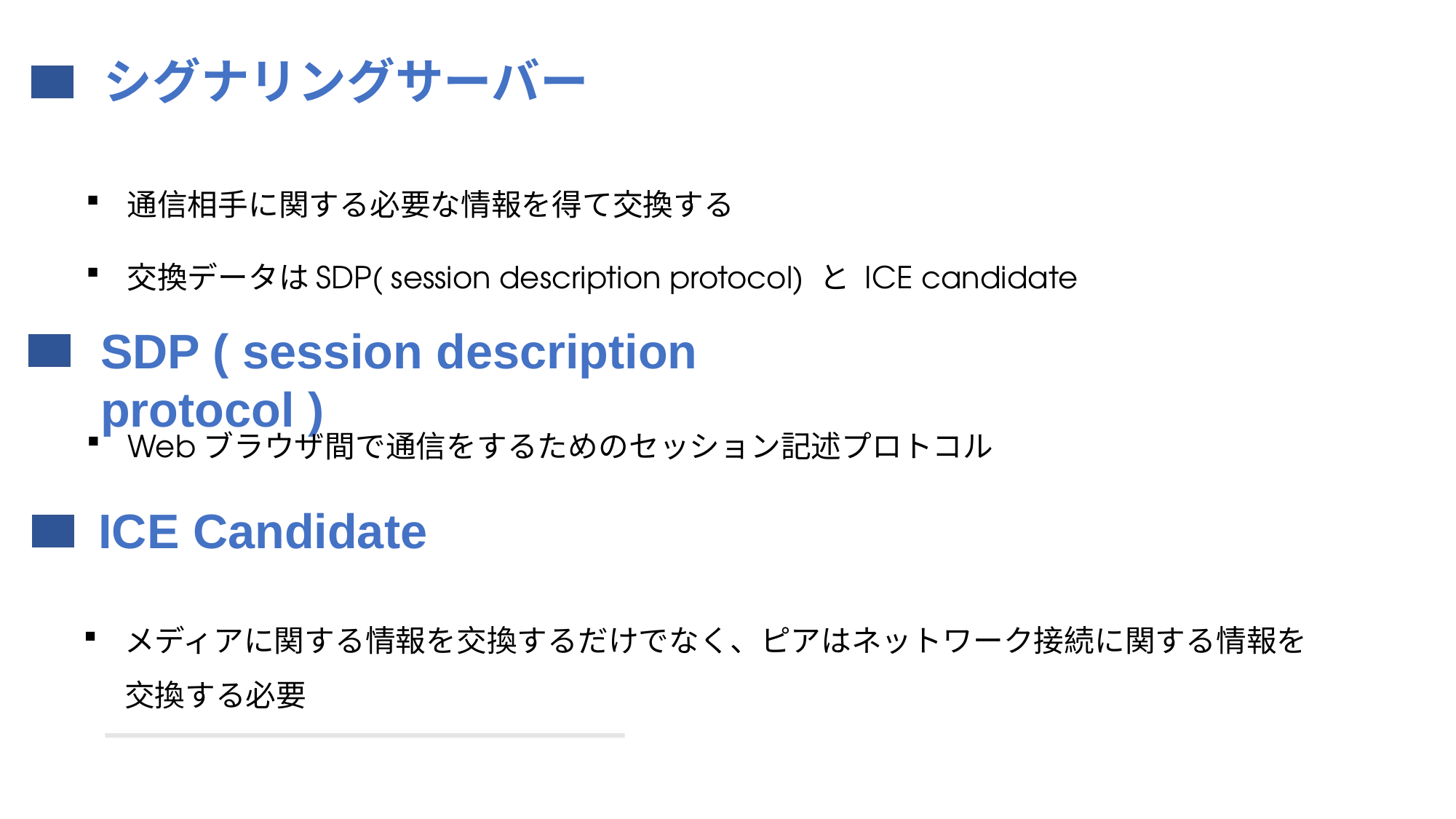

シグナリングサーバー

通信相手に関する必要な情報を得て交換する
交換データはSDP( session description protocol) と ICE candidate
SDP ( session description protocol )

Webブラウザ間で通信をするためのセッション記述プロトコル
ICE Candidate

メディアに関する情報を交換するだけでなく、ピアはネットワーク接続に関する情報を交換する必要
4